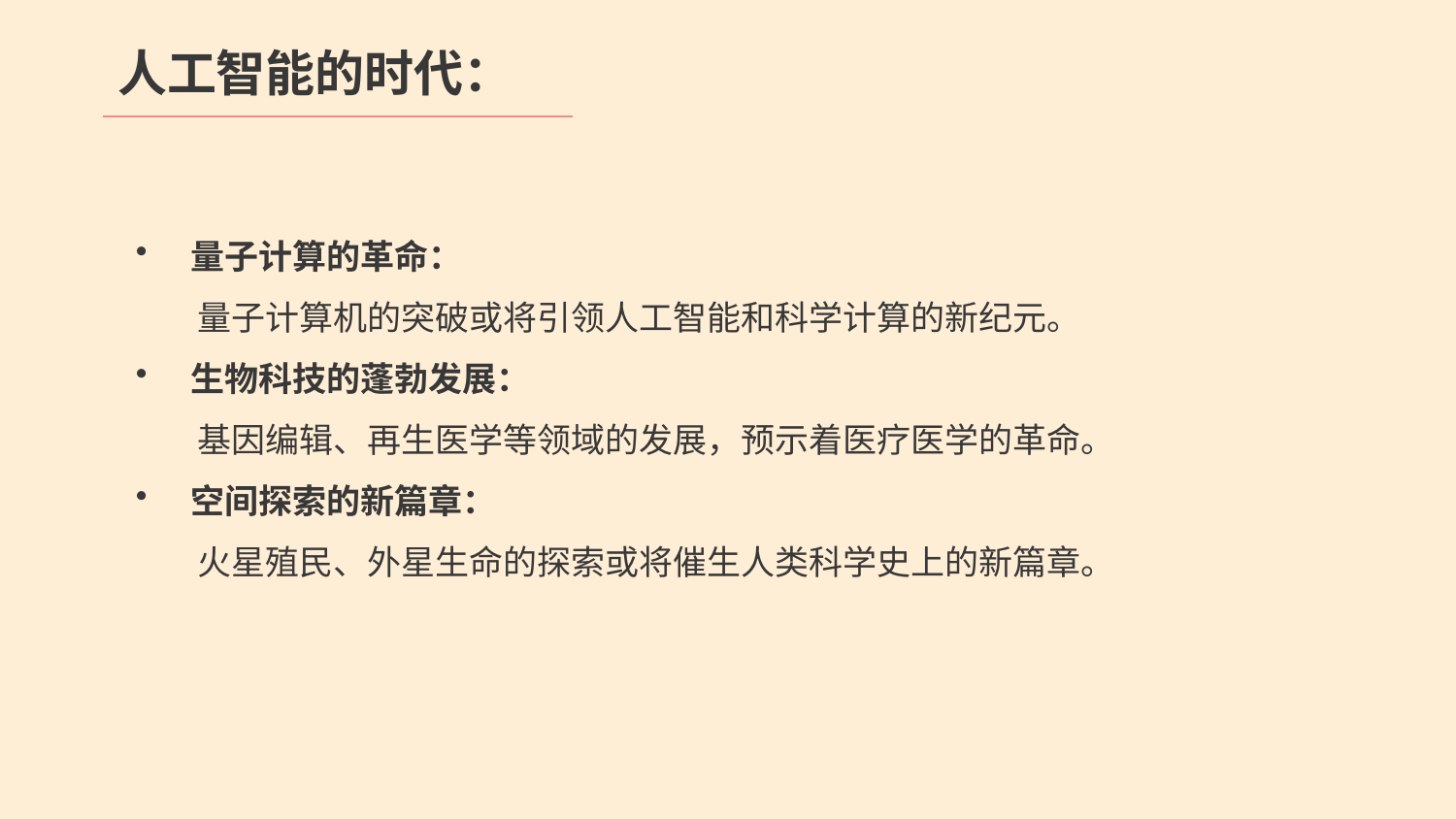

人工智能的时代：

量子计算的革命：
 量子计算机的突破或将引领人工智能和科学计算的新纪元。
生物科技的蓬勃发展：
 基因编辑、再生医学等领域的发展，预示着医疗医学的革命。
空间探索的新篇章：
 火星殖民、外星生命的探索或将催生人类科学史上的新篇章。